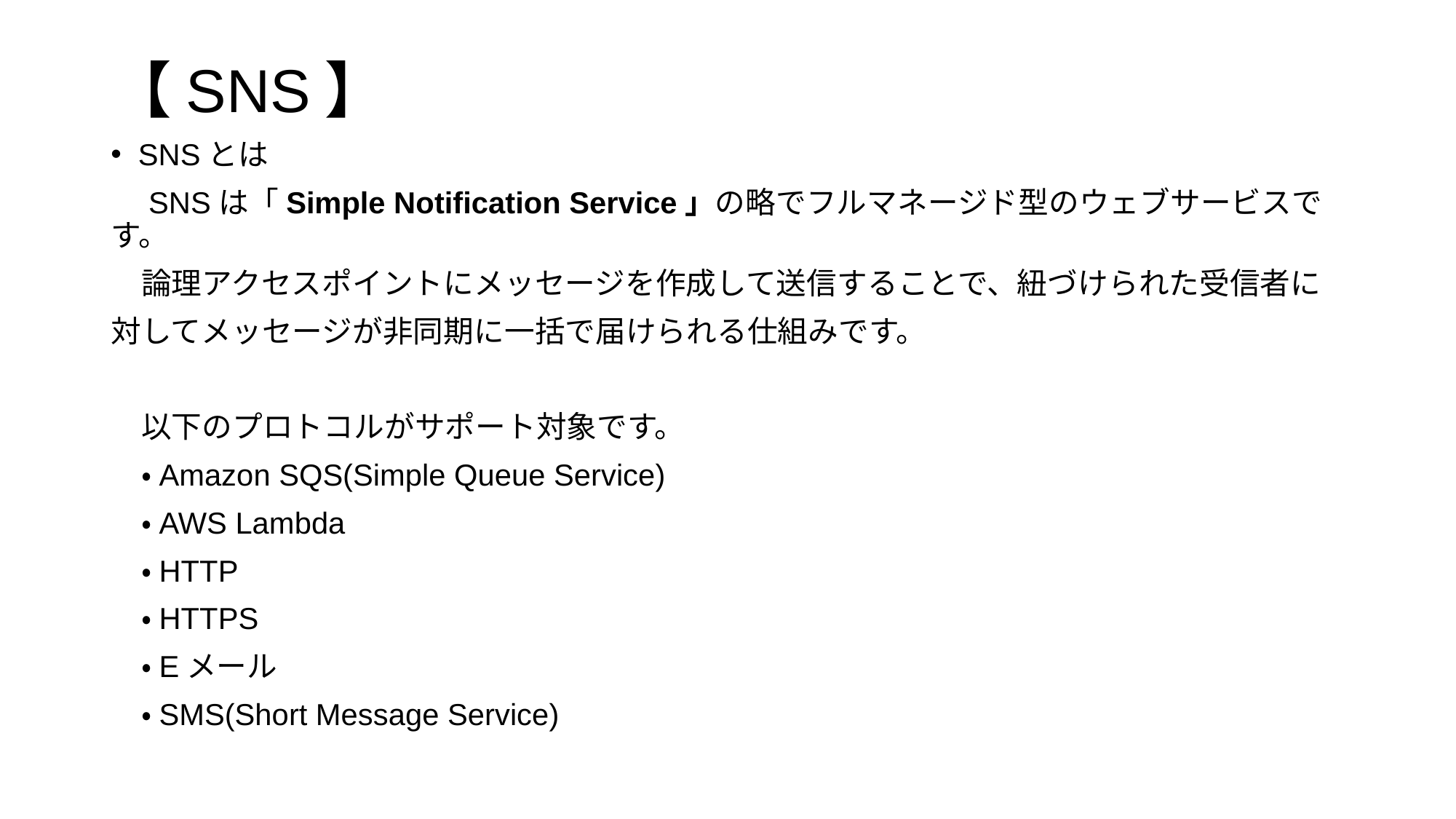

# 【SNS】
SNSとは
　SNSは「Simple Notification Service」の略でフルマネージド型のウェブサービスです。
　論理アクセスポイントにメッセージを作成して送信することで、紐づけられた受信者に
対してメッセージが非同期に一括で届けられる仕組みです。

　以下のプロトコルがサポート対象です。
　・Amazon SQS(Simple Queue Service)
　・AWS Lambda
　・HTTP
　・HTTPS
　・Eメール
　・SMS(Short Message Service)